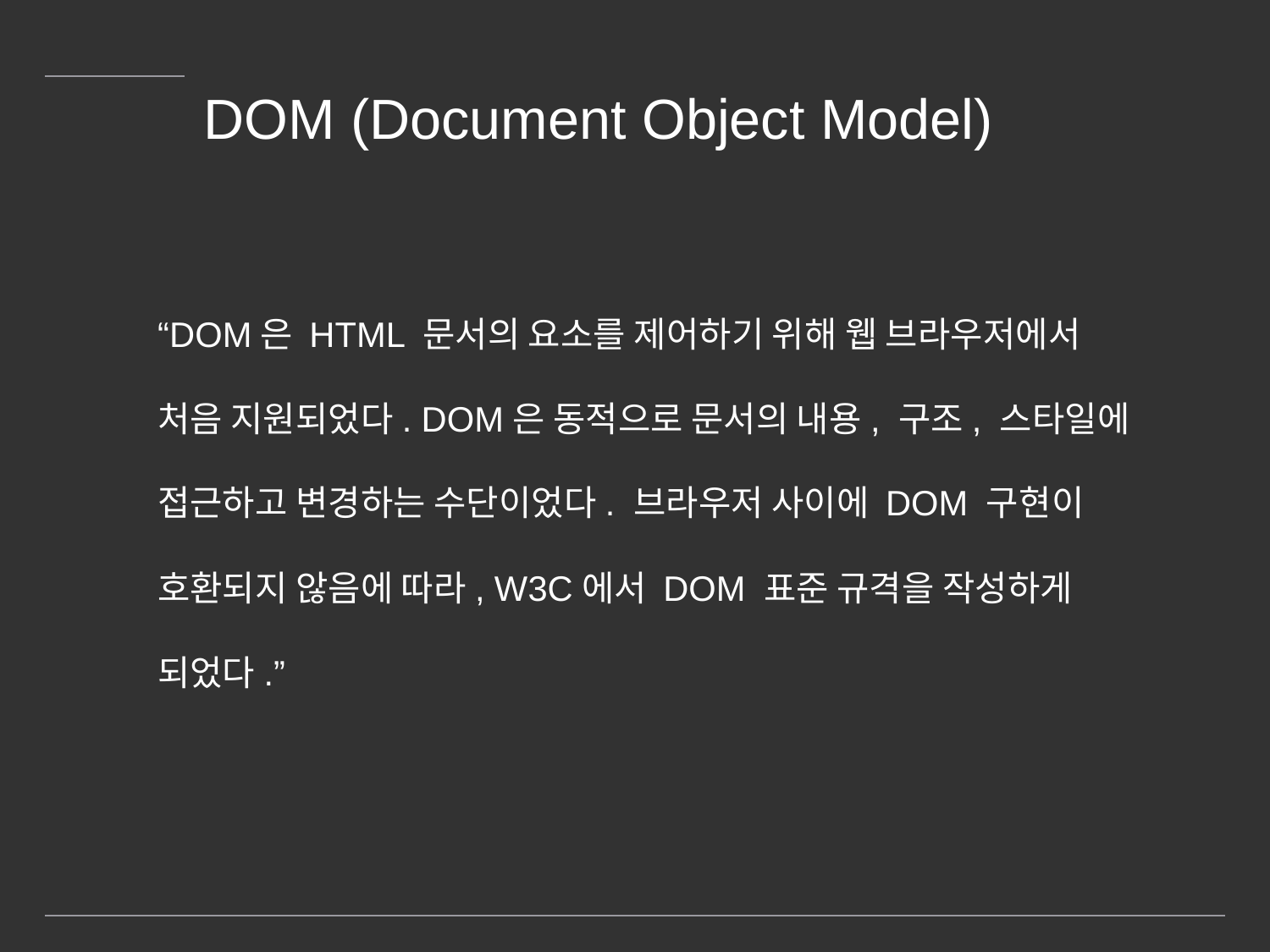

# DOM (Document Object Model)
“DOM은 HTML 문서의 요소를 제어하기 위해 웹 브라우저에서 처음 지원되었다. DOM은 동적으로 문서의 내용, 구조, 스타일에 접근하고 변경하는 수단이었다. 브라우저 사이에 DOM 구현이 호환되지 않음에 따라, W3C에서 DOM 표준 규격을 작성하게 되었다.”